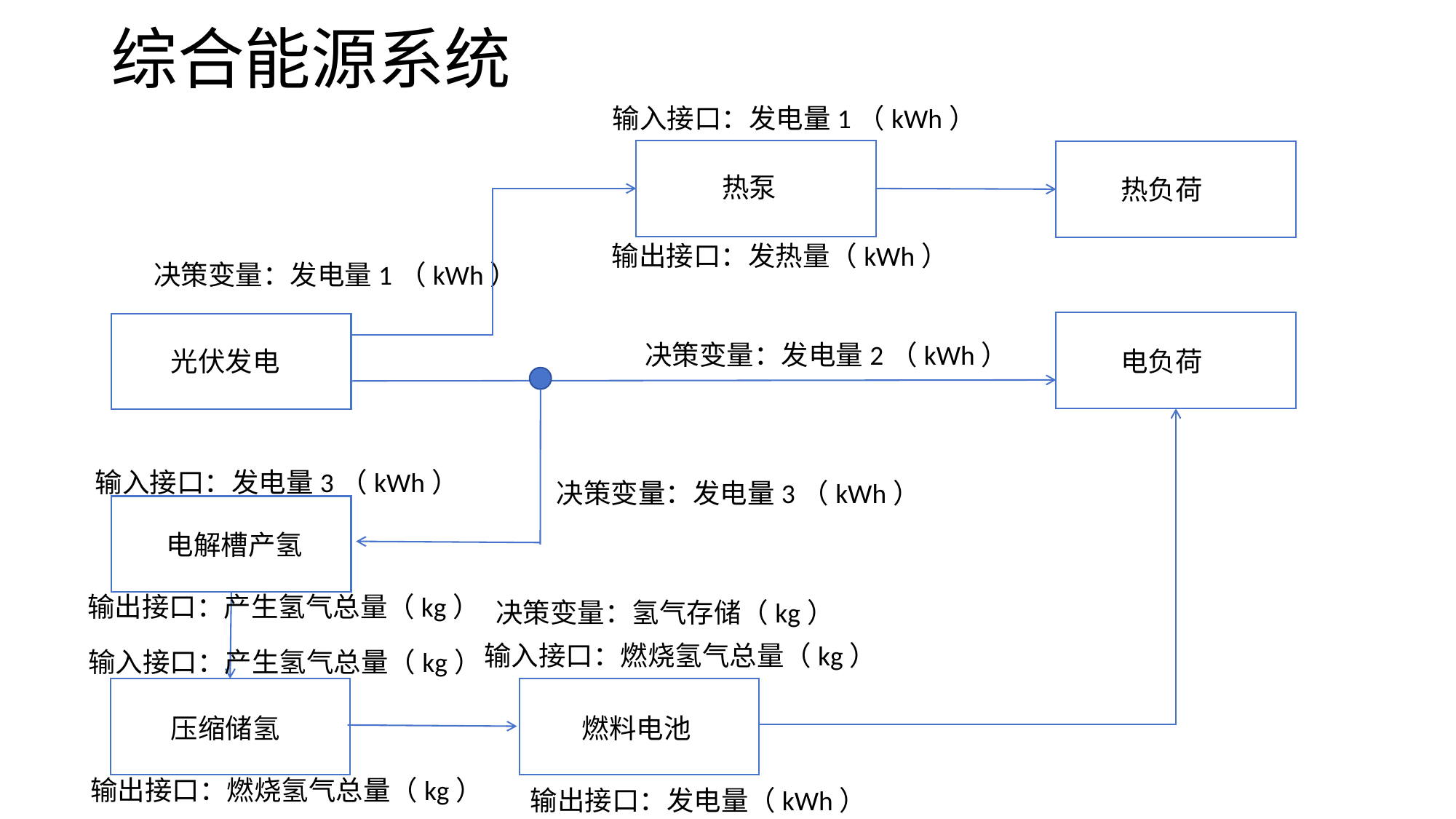

# 综合能源系统
输入接口：发电量1（kWh）

热泵
热负荷
输出接口：发热量（kWh）
决策变量：发电量1（kWh）

决策变量：发电量2（kWh）
光伏发电
电负荷

输入接口：发电量3（kWh）
决策变量：发电量3（kWh）

电解槽产氢
输出接口：产生氢气总量（kg）
决策变量：氢气存储（kg）
输入接口：燃烧氢气总量（kg）
输入接口：产生氢气总量（kg）

压缩储氢
燃料电池
输出接口：燃烧氢气总量（kg）
输出接口：发电量（kWh）